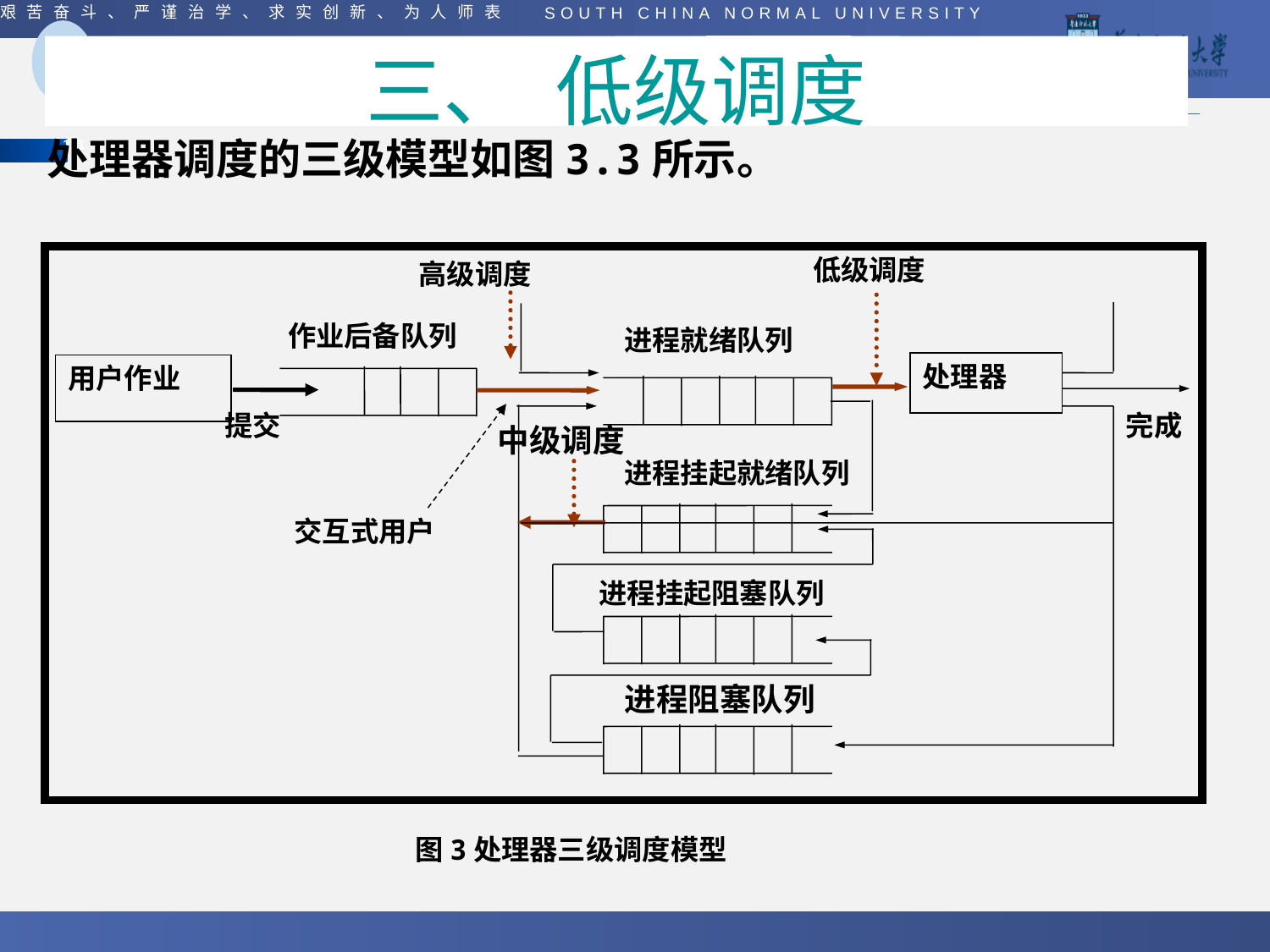

三、  低级调度
处理器调度的三级模型如图3.3所示。

低级调度
高级调度

作业后备队列
处理器
用户作业

提交
完成

中级调度

交互式用户

进程就绪队列
进程挂起就绪队列

进程挂起阻塞队列

进程阻塞队列

图3处理器三级调度模型

131